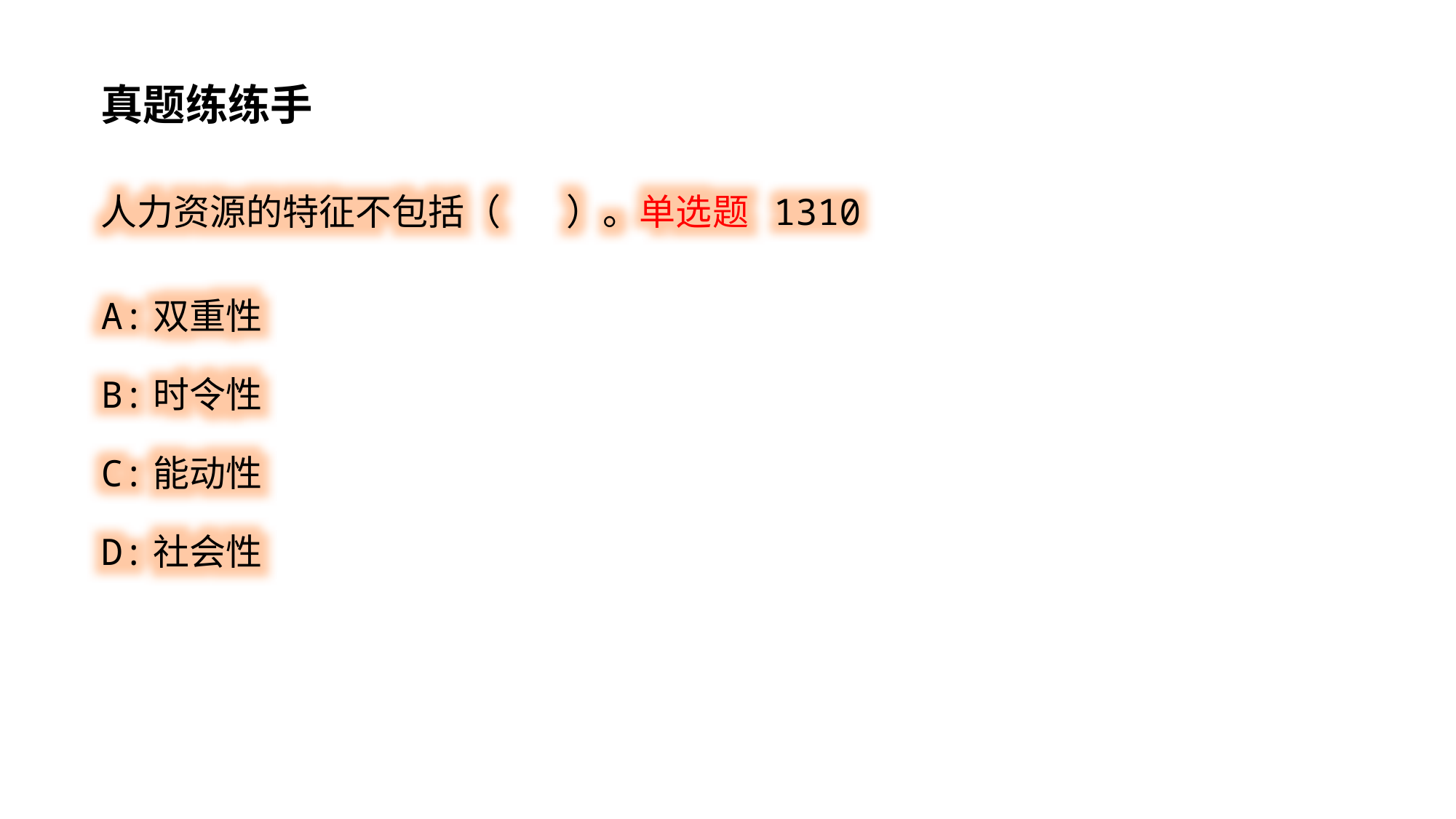

真题练练手
人力资源的特征不包括（        ）。单选题  1310

A:双重性

B:时令性

C:能动性

D:社会性